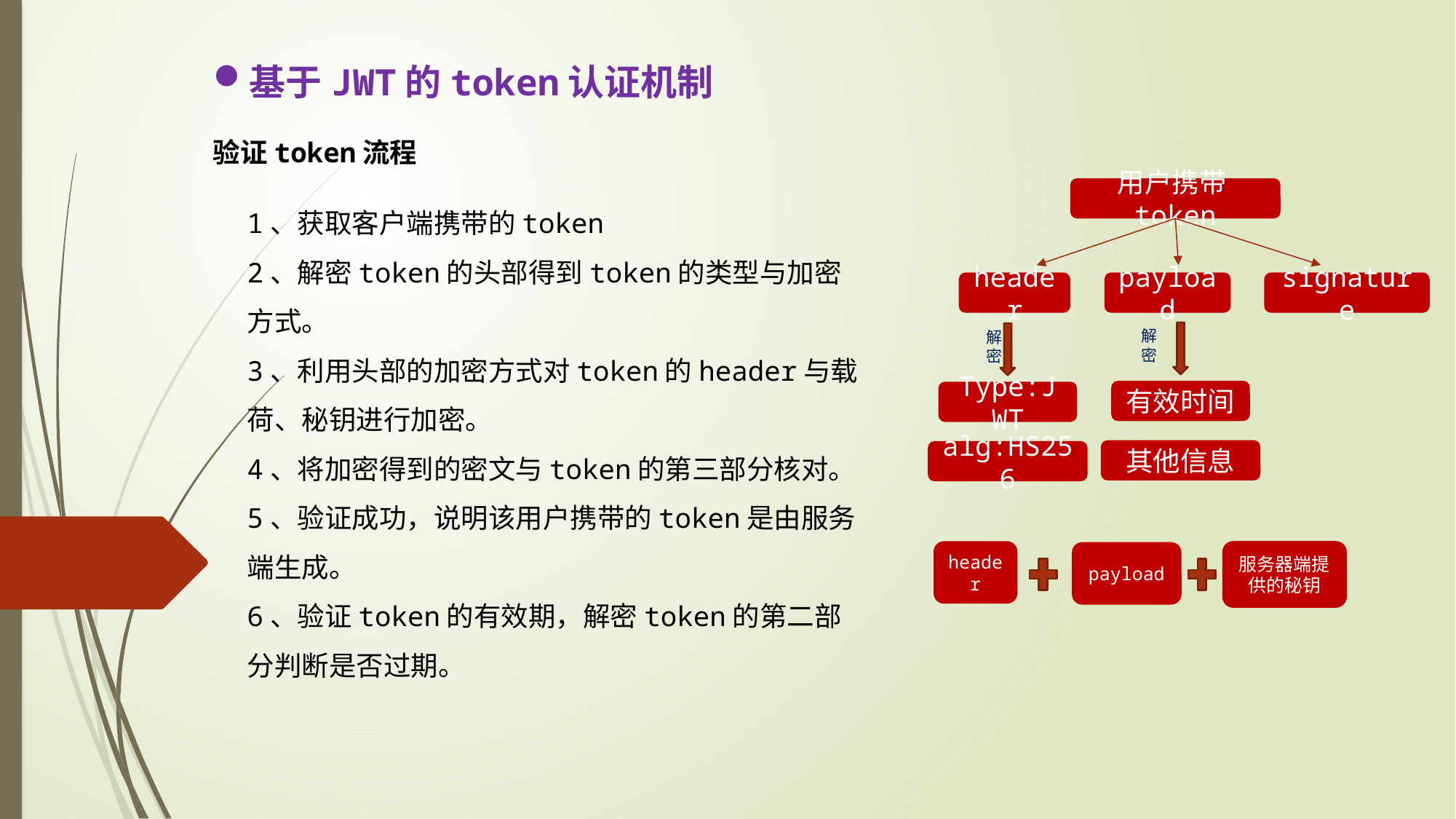

基于JWT的token认证机制
验证token流程
用户携带token
1、获取客户端携带的token
2、解密token的头部得到token的类型与加密方式。
3、利用头部的加密方式对token的header与载荷、秘钥进行加密。
4、将加密得到的密文与token的第三部分核对。
5、验证成功，说明该用户携带的token是由服务端生成。
6、验证token的有效期，解密token的第二部分判断是否过期。
header
payload
signature
解密
解密

有效时间
Type:JWT
其他信息
alg:HS256
服务器端提供的秘钥
header
payload